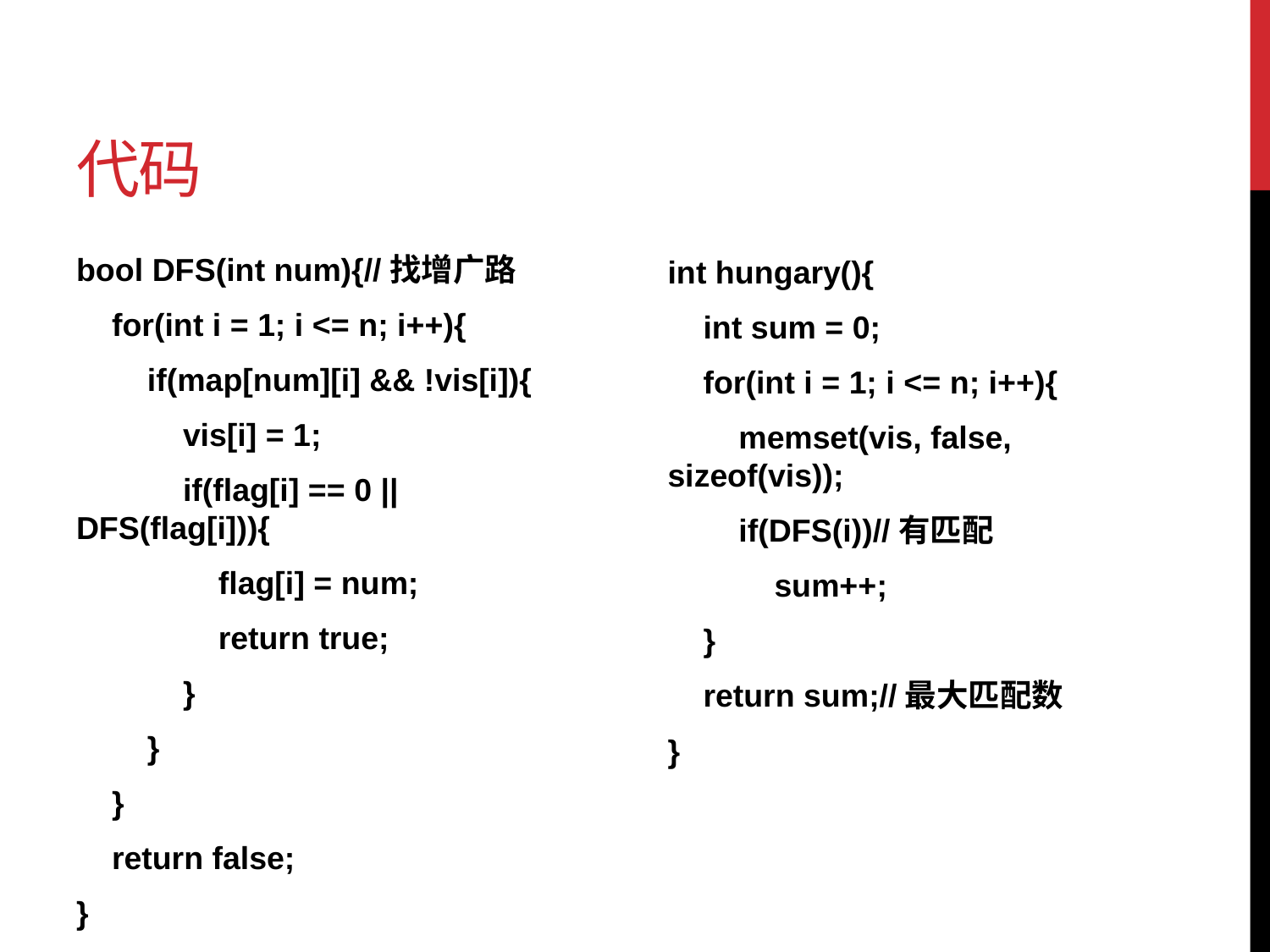

# 代码
bool DFS(int num){//找增广路
    for(int i = 1; i <= n; i++){
        if(map[num][i] && !vis[i]){
            vis[i] = 1;
            if(flag[i] == 0 || DFS(flag[i])){
                flag[i] = num;
                return true;
            }
        }
    }
    return false;
}

int hungary(){
    int sum = 0;
    for(int i = 1; i <= n; i++){
        memset(vis, false, sizeof(vis));
        if(DFS(i))//有匹配
            sum++;
    }
    return sum;//最大匹配数
}